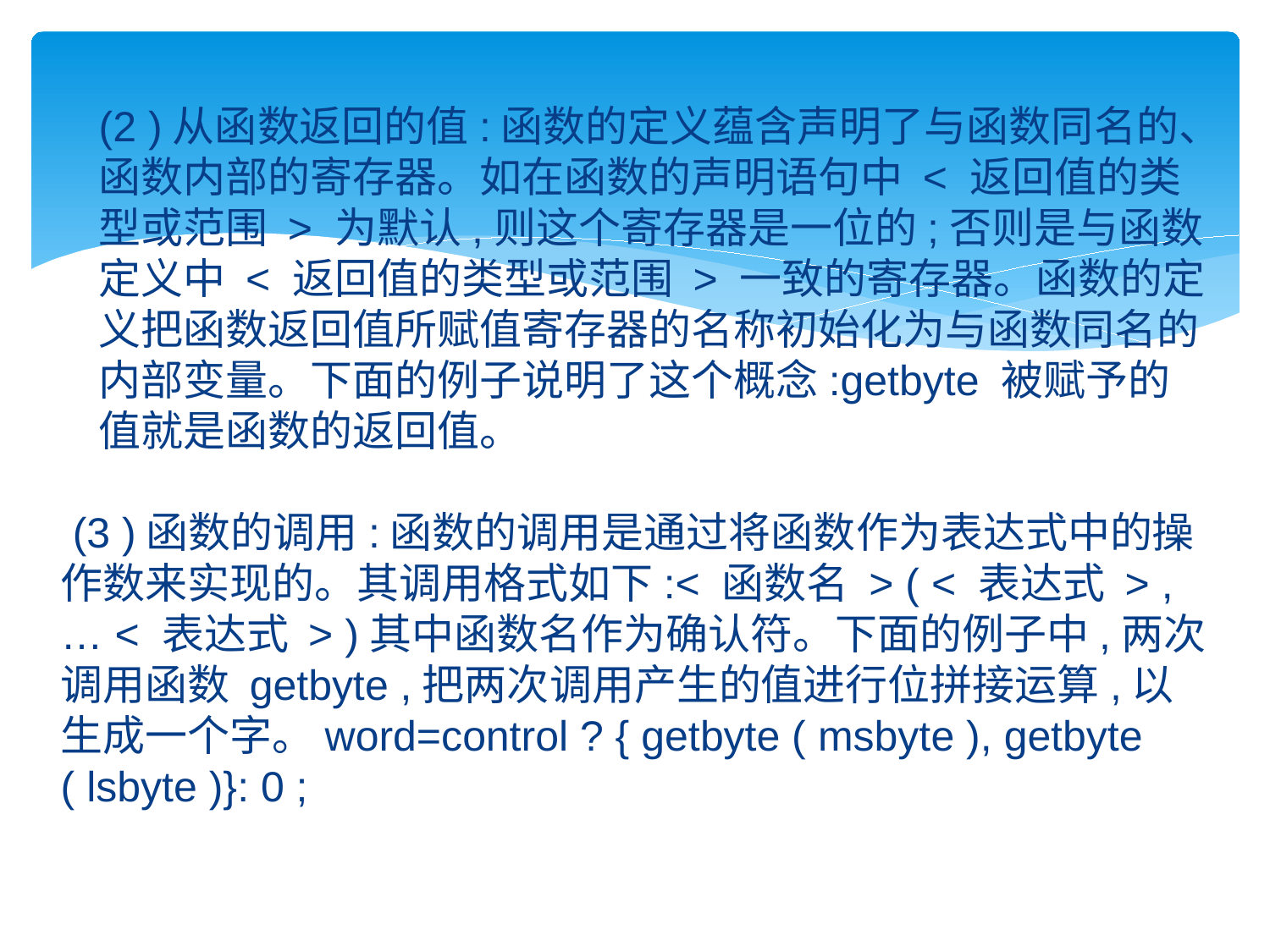

#
(2 )从函数返回的值:函数的定义蕴含声明了与函数同名的、函数内部的寄存器。如在函数的声明语句中 < 返回值的类型或范围 > 为默认,则这个寄存器是一位的;否则是与函数定义中 < 返回值的类型或范围 > 一致的寄存器。函数的定义把函数返回值所赋值寄存器的名称初始化为与函数同名的内部变量。下面的例子说明了这个概念:getbyte 被赋予的值就是函数的返回值。

 (3 )函数的调用:函数的调用是通过将函数作为表达式中的操作数来实现的。其调用格式如下:< 函数名 > ( < 表达式 > ,… < 表达式 > )其中函数名作为确认符。下面的例子中,两次调用函数 getbyte ,把两次调用产生的值进行位拼接运算,以生成一个字。word=control ? { getbyte ( msbyte ), getbyte ( lsbyte )}: 0 ;